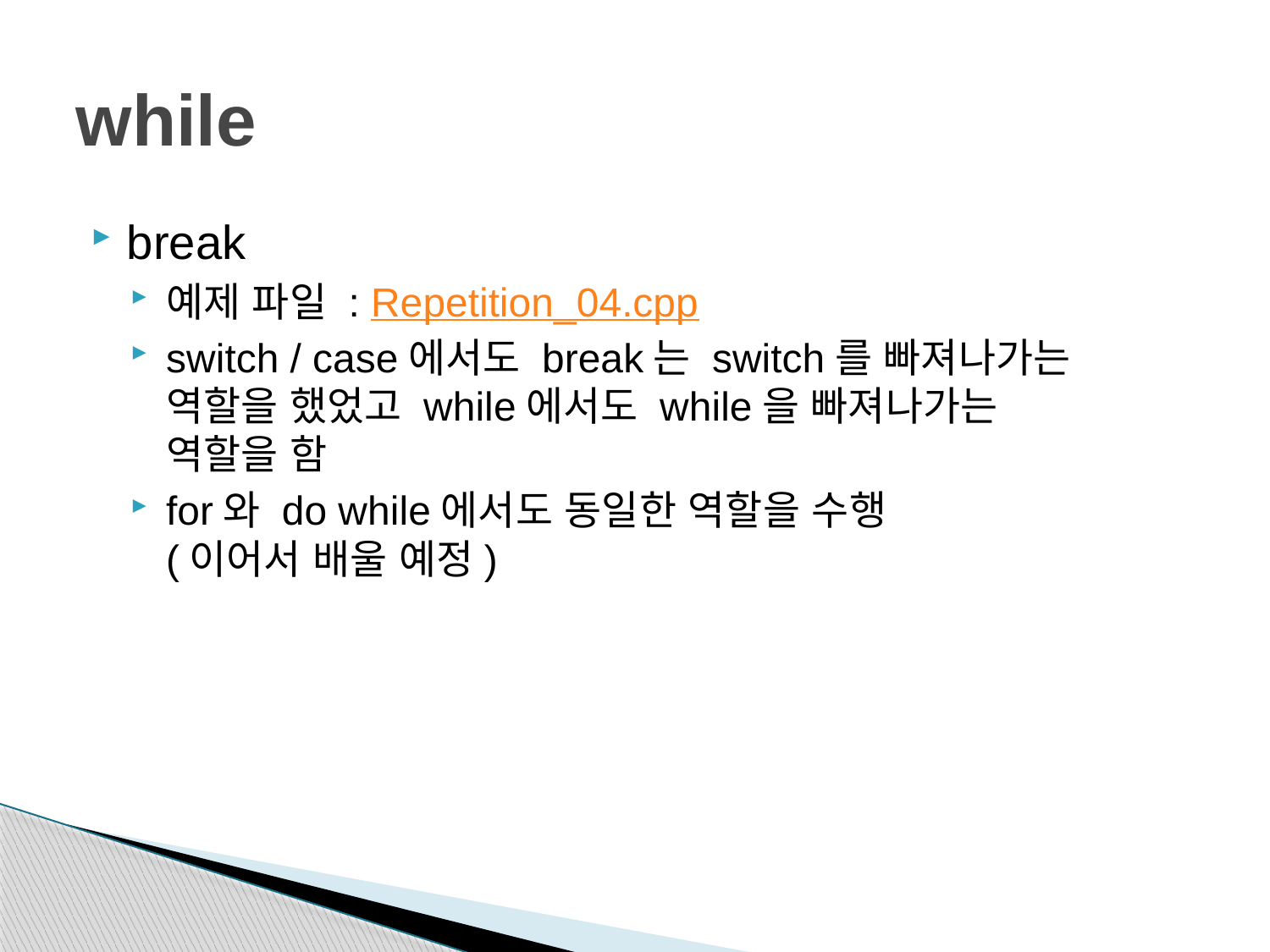

# while
break
예제 파일 : Repetition_04.cpp
switch / case에서도 break는 switch를 빠져나가는
역할을 했었고 while에서도 while을 빠져나가는
역할을 함
for와 do while에서도 동일한 역할을 수행
(이어서 배울 예정)